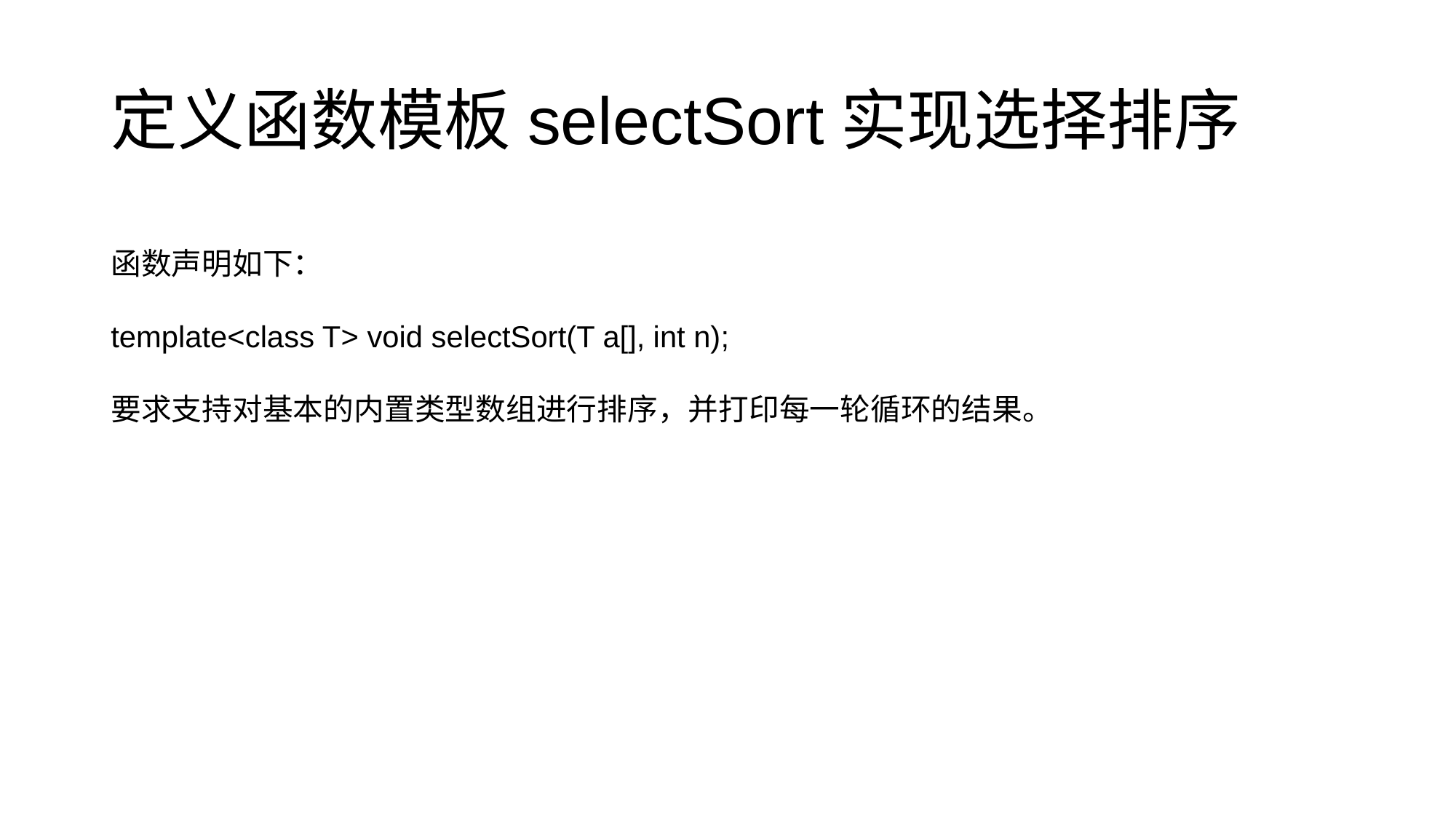

# 定义函数模板selectSort实现选择排序
函数声明如下：

template<class T> void selectSort(T a[], int n);

要求支持对基本的内置类型数组进行排序，并打印每一轮循环的结果。